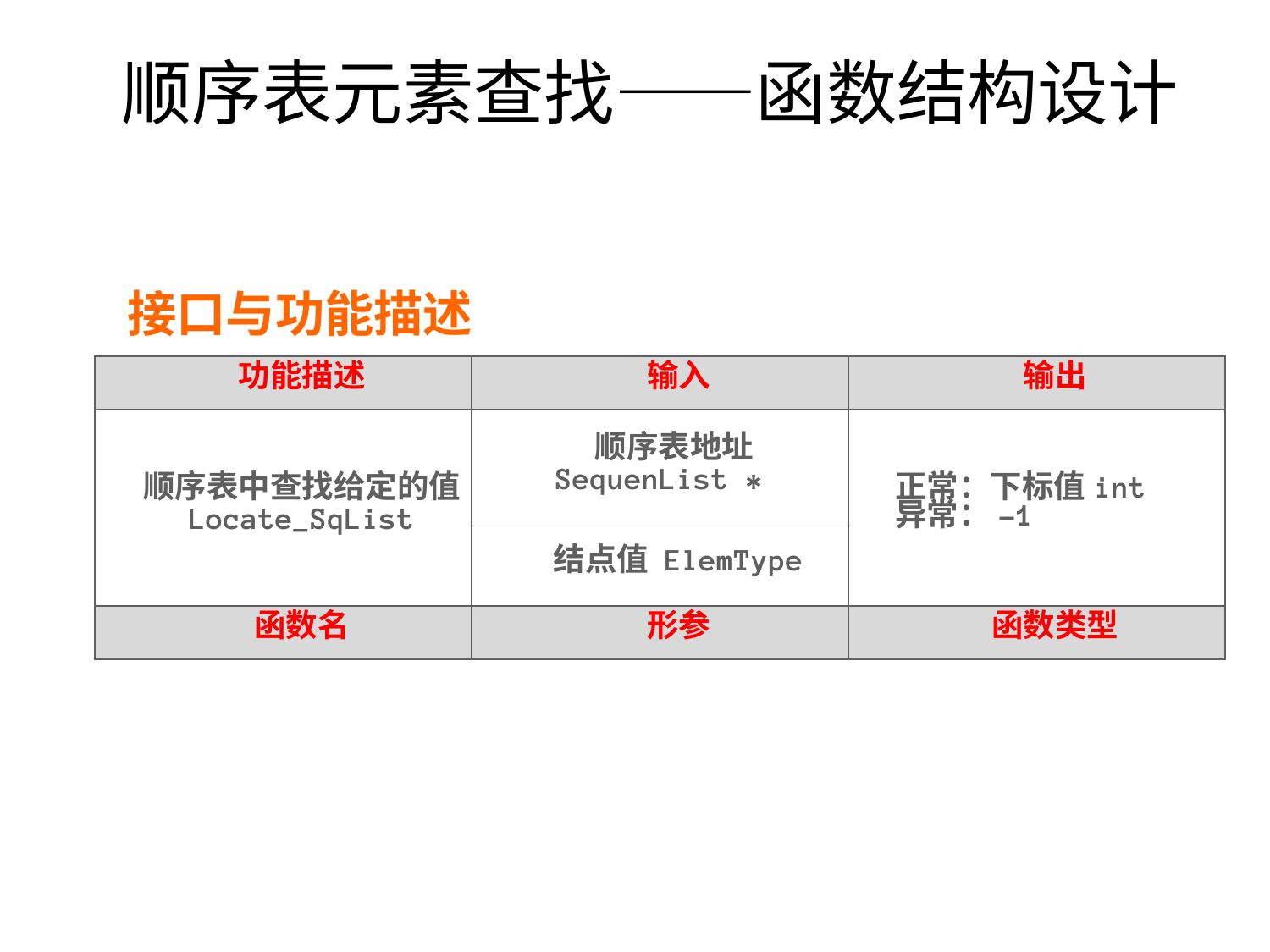

# 顺序表元素查找——函数结构设计
接口与功能描述
| 功能描述 | 输入 | 输出 |
| --- | --- | --- |
| 顺序表中查找给定的值 Locate\_SqList | 顺序表地址SequenList \* | 正常：下标值int 异常：-1 |
|  | 结点值 ElemType |  |
| 函数名 | 形参 | 函数类型 |
52